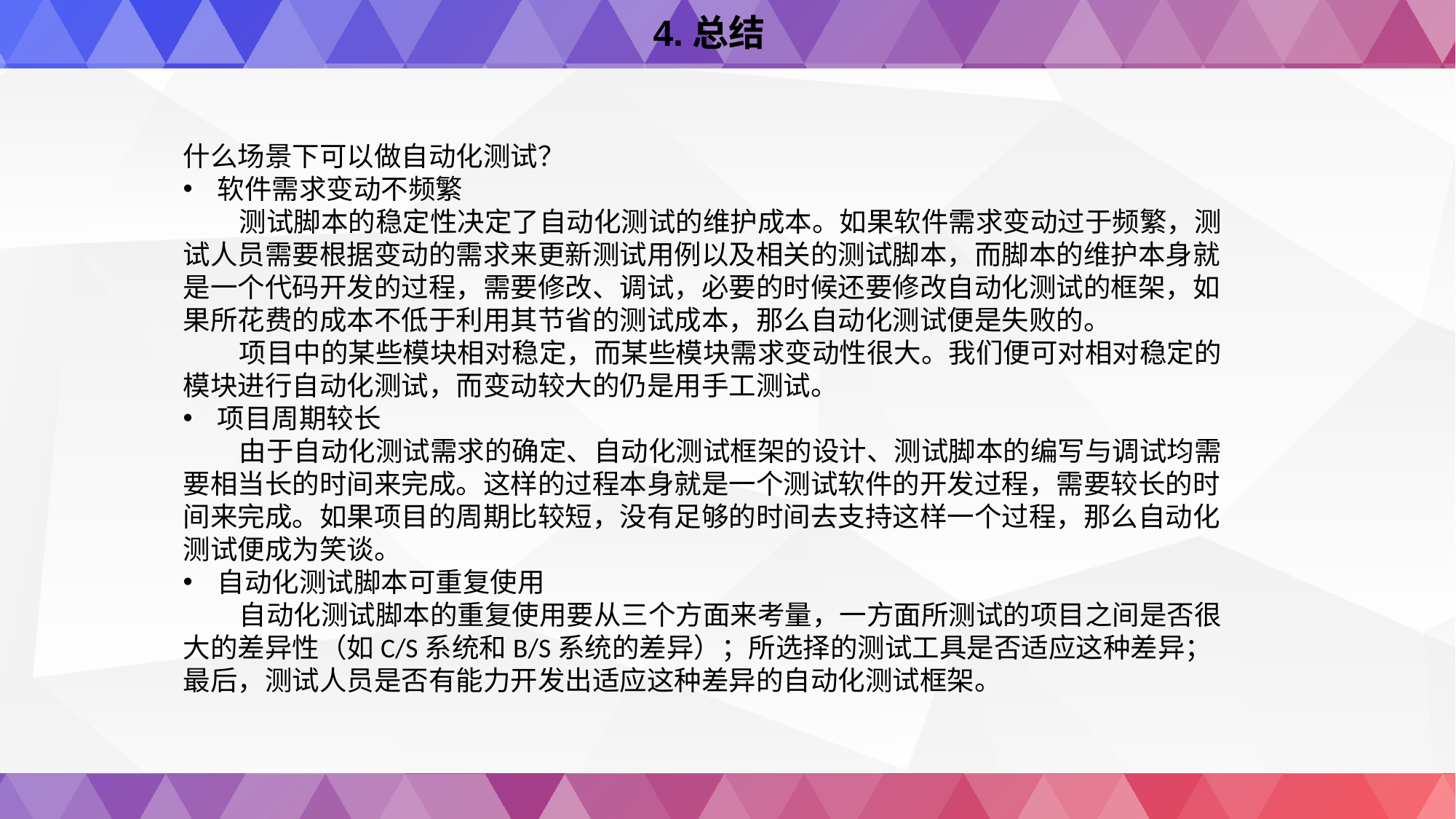

4.总结
什么场景下可以做自动化测试？
软件需求变动不频繁
        测试脚本的稳定性决定了自动化测试的维护成本。如果软件需求变动过于频繁，测试人员需要根据变动的需求来更新测试用例以及相关的测试脚本，而脚本的维护本身就是一个代码开发的过程，需要修改、调试，必要的时候还要修改自动化测试的框架，如果所花费的成本不低于利用其节省的测试成本，那么自动化测试便是失败的。
        项目中的某些模块相对稳定，而某些模块需求变动性很大。我们便可对相对稳定的模块进行自动化测试，而变动较大的仍是用手工测试。
项目周期较长
        由于自动化测试需求的确定、自动化测试框架的设计、测试脚本的编写与调试均需要相当长的时间来完成。这样的过程本身就是一个测试软件的开发过程，需要较长的时间来完成。如果项目的周期比较短，没有足够的时间去支持这样一个过程，那么自动化测试便成为笑谈。
自动化测试脚本可重复使用
        自动化测试脚本的重复使用要从三个方面来考量，一方面所测试的项目之间是否很大的差异性（如C/S系统和B/S系统的差异）；所选择的测试工具是否适应这种差异；最后，测试人员是否有能力开发出适应这种差异的自动化测试框架。